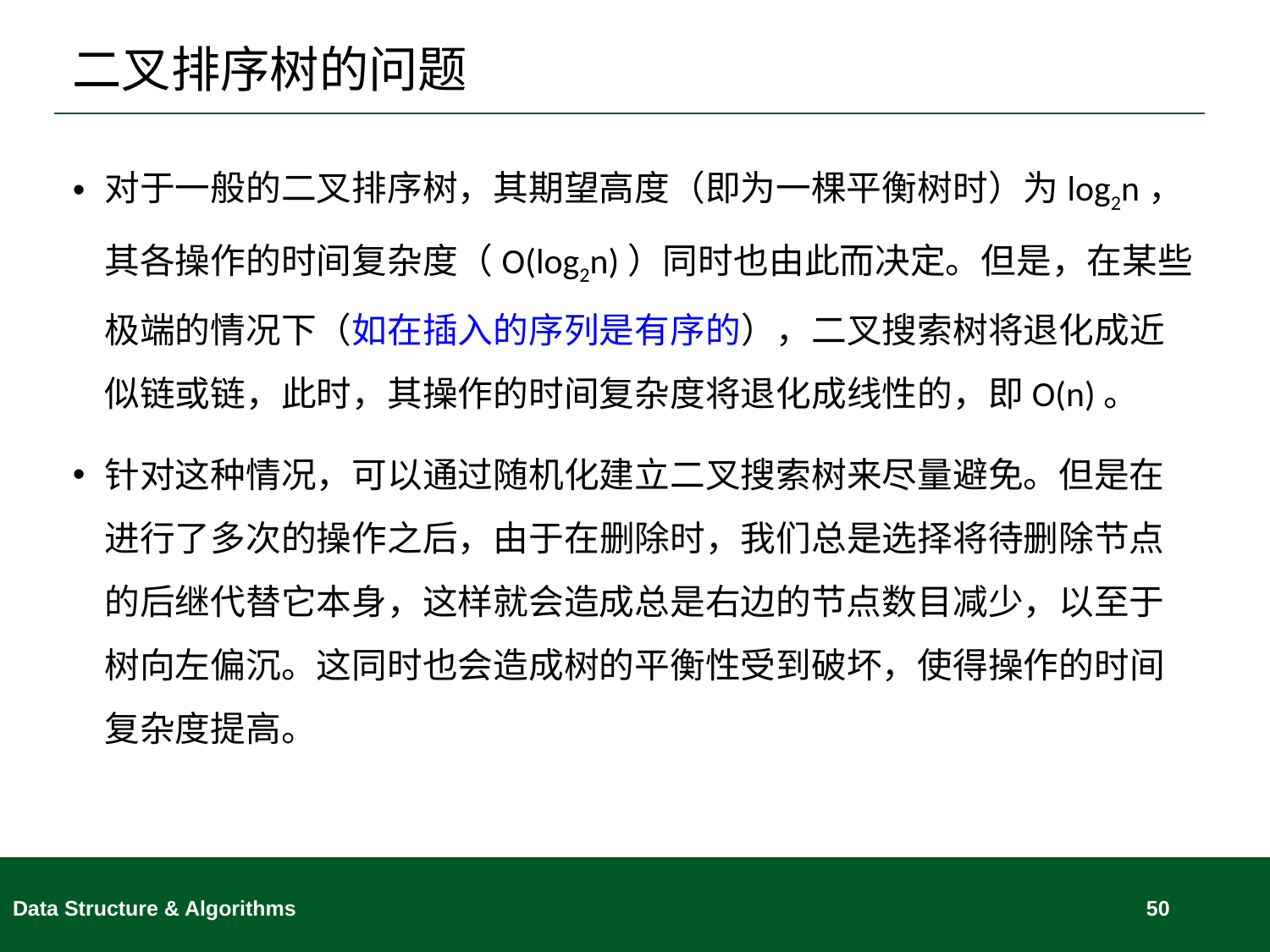

# 二叉排序树的问题
对于一般的二叉排序树，其期望高度（即为一棵平衡树时）为log2n，其各操作的时间复杂度（O(log2n)）同时也由此而决定。但是，在某些极端的情况下（如在插入的序列是有序的），二叉搜索树将退化成近似链或链，此时，其操作的时间复杂度将退化成线性的，即O(n)。
针对这种情况，可以通过随机化建立二叉搜索树来尽量避免。但是在进行了多次的操作之后，由于在删除时，我们总是选择将待删除节点的后继代替它本身，这样就会造成总是右边的节点数目减少，以至于树向左偏沉。这同时也会造成树的平衡性受到破坏，使得操作的时间复杂度提高。
Data Structure & Algorithms
50